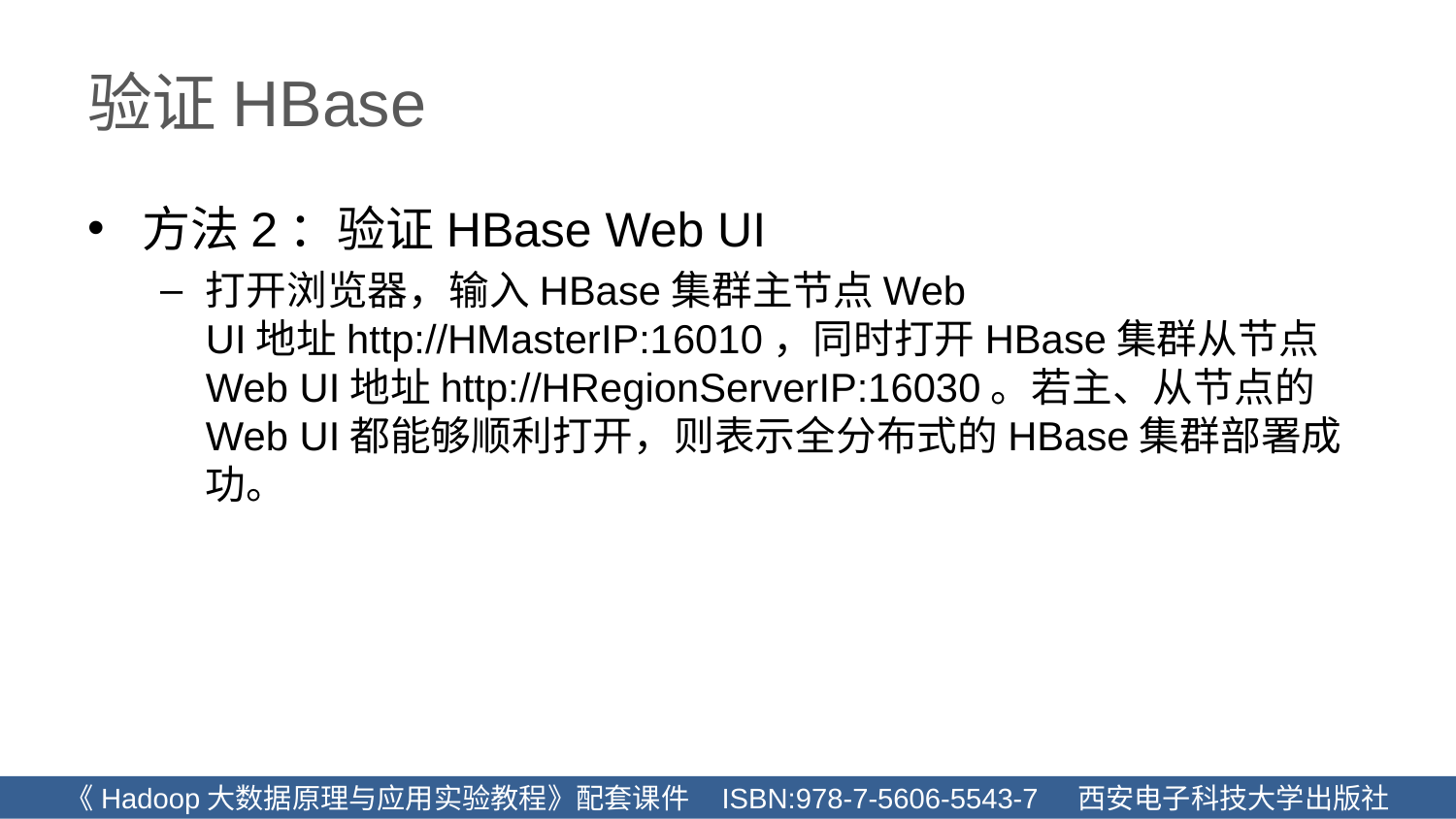

# 验证HBase

方法2：验证HBase Web UI
打开浏览器，输入HBase集群主节点Web UI地址http://HMasterIP:16010，同时打开HBase集群从节点Web UI地址http://HRegionServerIP:16030。若主、从节点的Web UI都能够顺利打开，则表示全分布式的HBase集群部署成功。